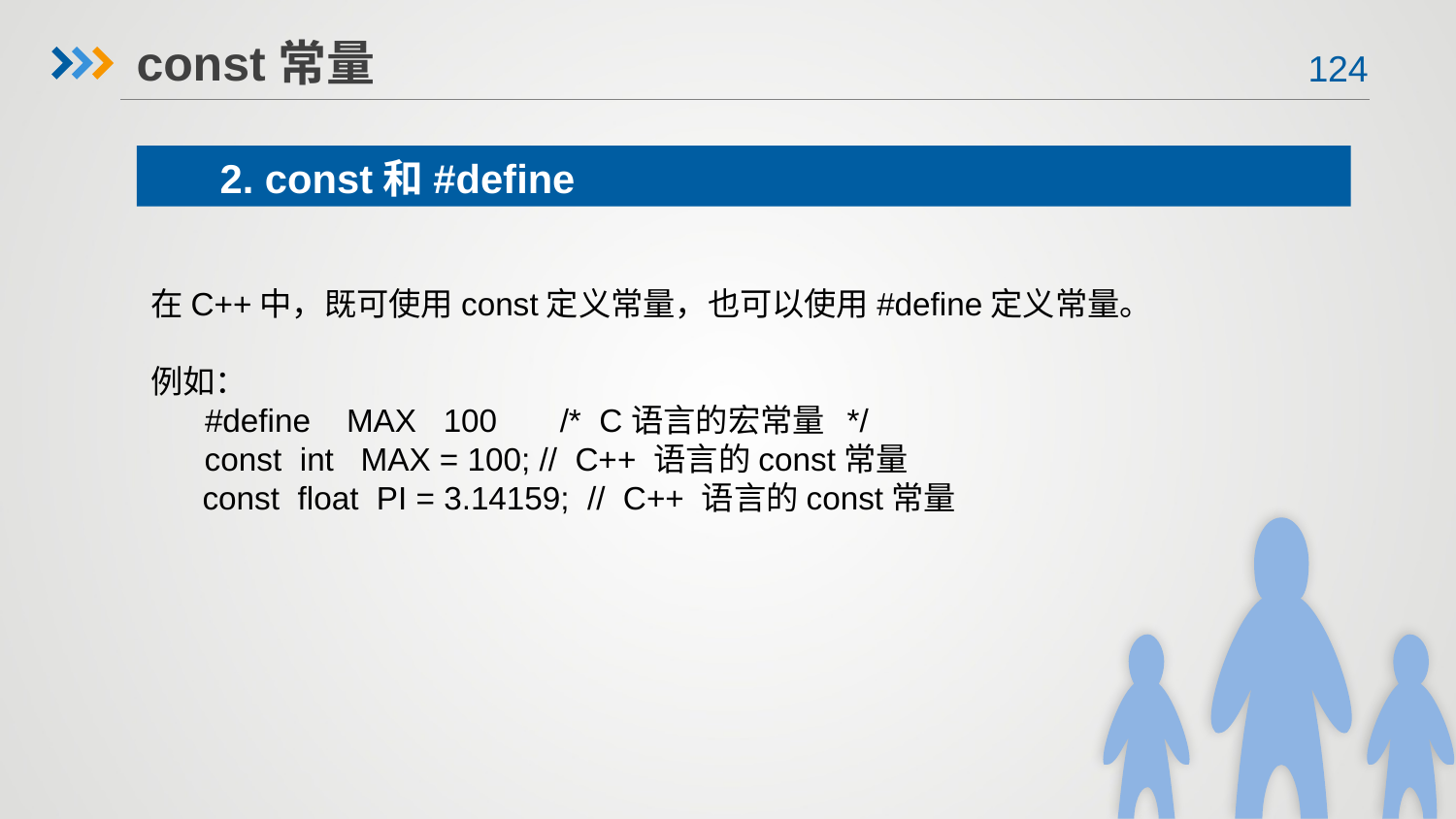

const常量

2. const和#define
在C++中，既可使用const定义常量，也可以使用#define定义常量。

例如：
      #define    MAX   100       /*  C语言的宏常量  */
      const  int   MAX = 100; //  C++ 语言的const常量
      const  float  PI = 3.14159;  //  C++ 语言的const常量